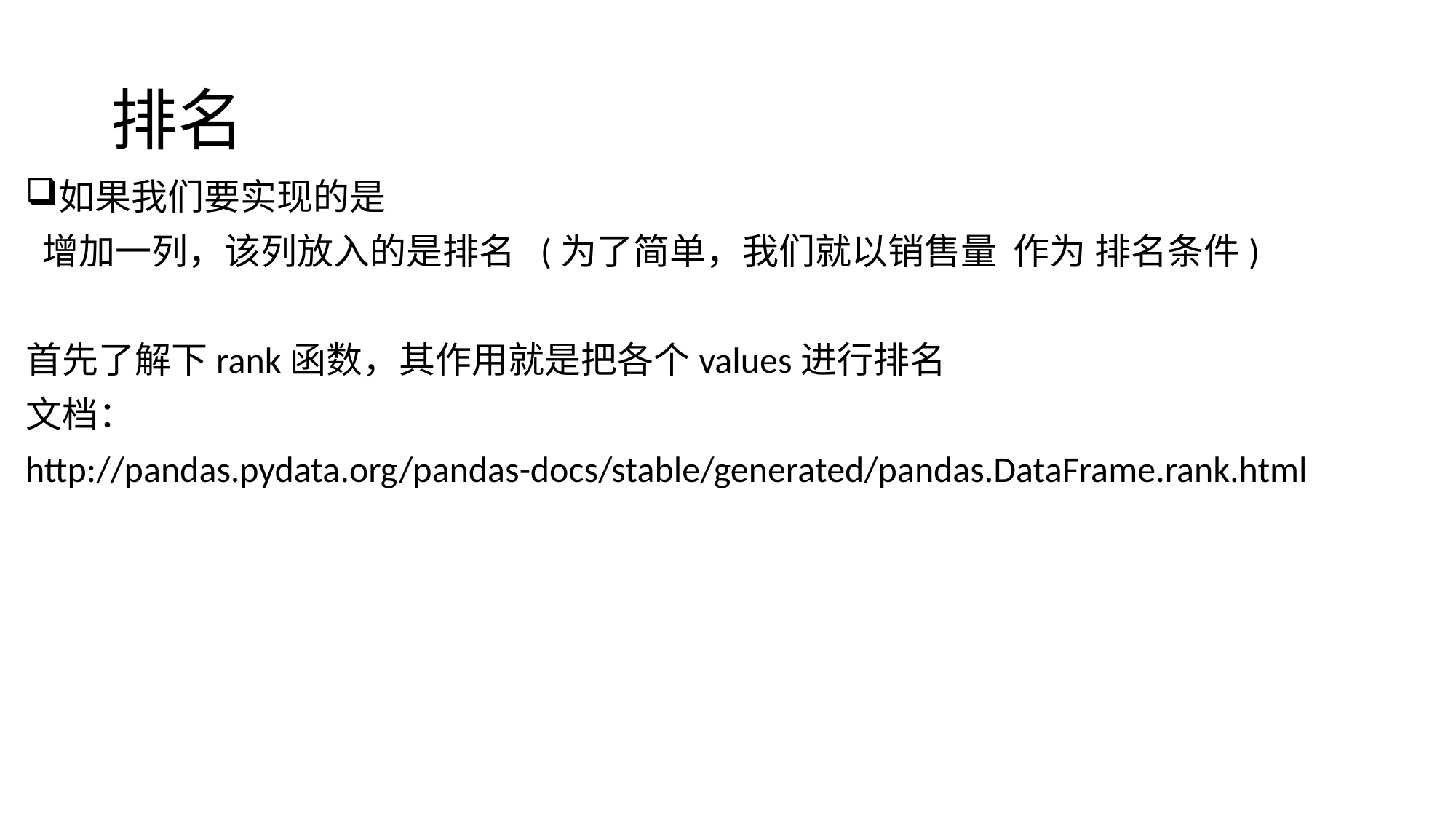

# 排名
如果我们要实现的是
 增加一列，该列放入的是排名  (为了简单，我们就以销售量  作为 排名条件)

首先了解下rank函数，其作用就是把各个values进行排名
文档：
http://pandas.pydata.org/pandas-docs/stable/generated/pandas.DataFrame.rank.html